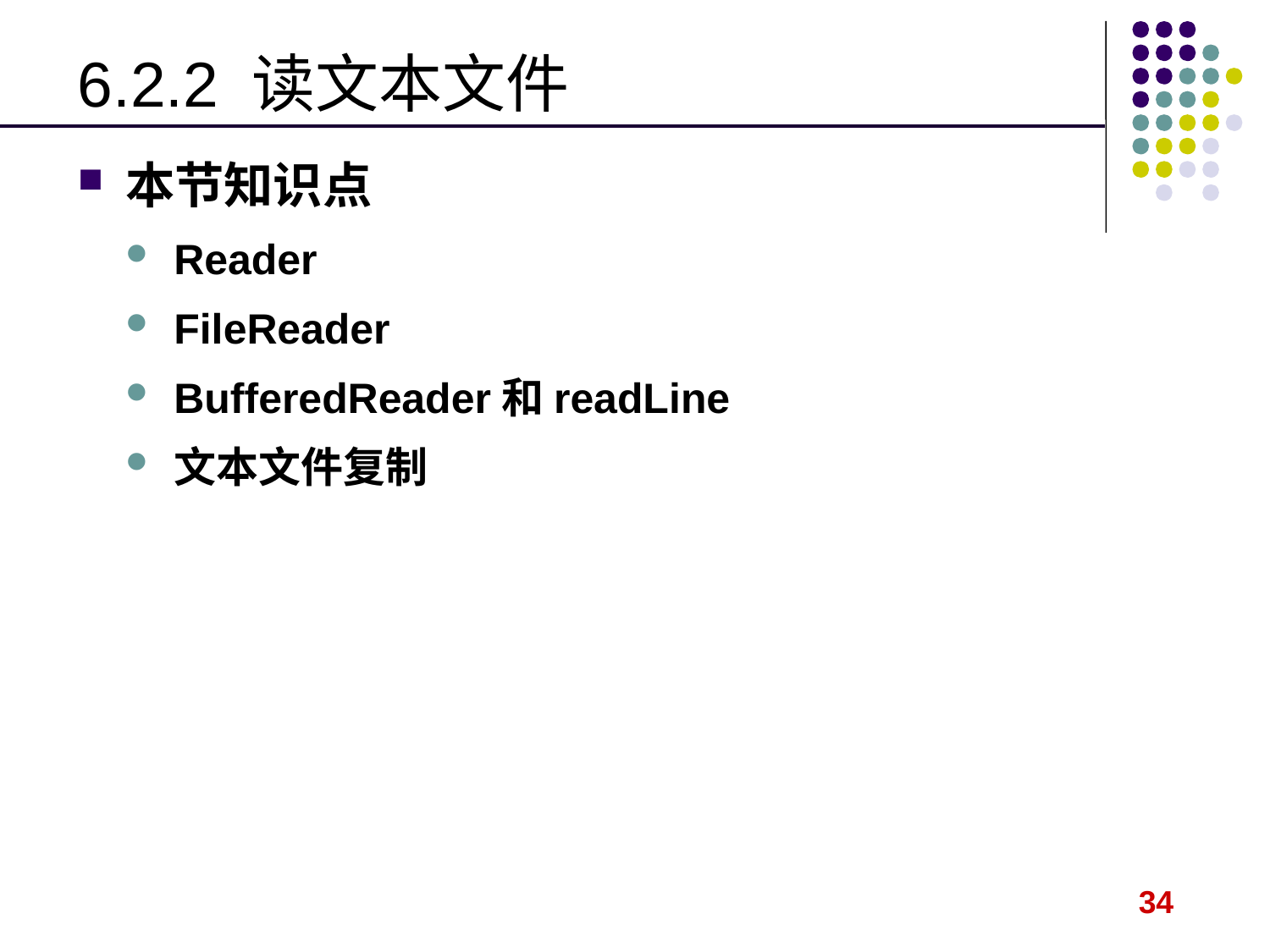

# 6.2.2 读文本文件
本节知识点
Reader
FileReader
BufferedReader和readLine
文本文件复制